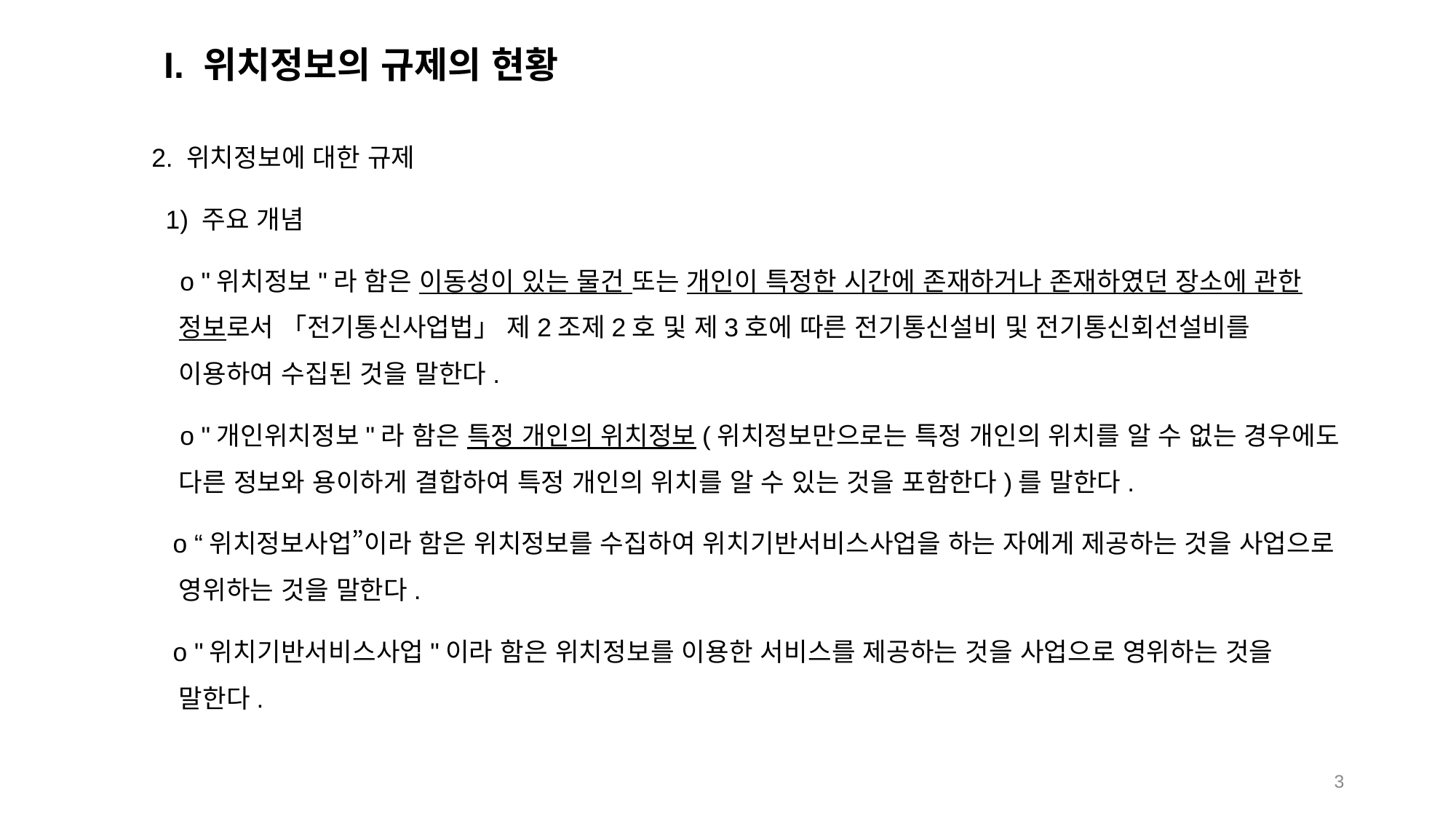

# I. 위치정보의 규제의 현황
2. 위치정보에 대한 규제
  1) 주요 개념
    o "위치정보"라 함은 이동성이 있는 물건 또는 개인이 특정한 시간에 존재하거나 존재하였던 장소에 관한 정보로서 「전기통신사업법」 제2조제2호 및 제3호에 따른 전기통신설비 및 전기통신회선설비를 이용하여 수집된 것을 말한다.
    o "개인위치정보"라 함은 특정 개인의 위치정보(위치정보만으로는 특정 개인의 위치를 알 수 없는 경우에도 다른 정보와 용이하게 결합하여 특정 개인의 위치를 알 수 있는 것을 포함한다)를 말한다.
   o “위치정보사업”이라 함은 위치정보를 수집하여 위치기반서비스사업을 하는 자에게 제공하는 것을 사업으로 영위하는 것을 말한다.
   o "위치기반서비스사업"이라 함은 위치정보를 이용한 서비스를 제공하는 것을 사업으로 영위하는 것을 말한다.

3